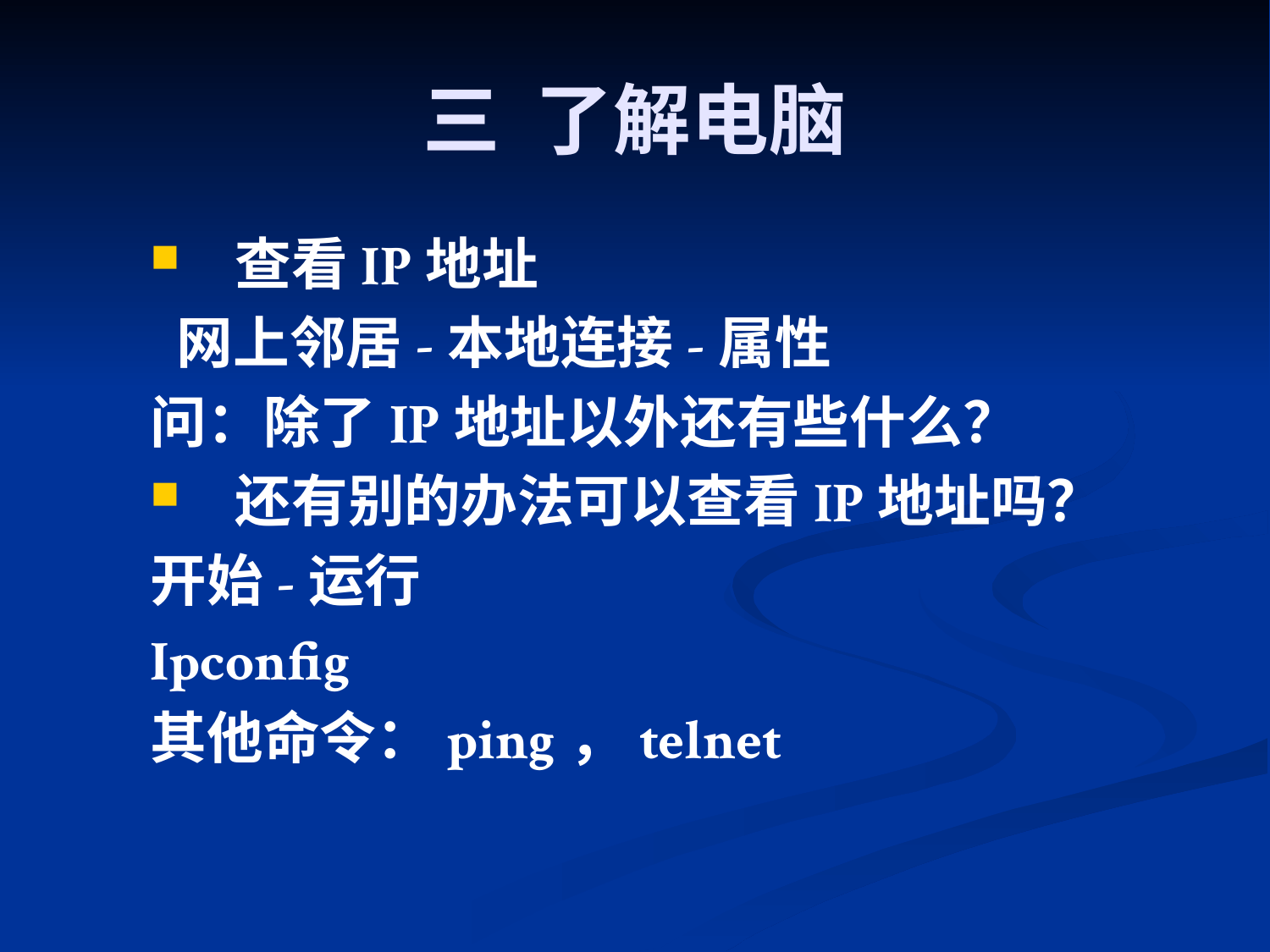

三  了解电脑
查看IP地址
 网上邻居-本地连接-属性
问：除了IP地址以外还有些什么？
还有别的办法可以查看IP地址吗？
开始-运行
Ipconfig
其他命令：ping，telnet